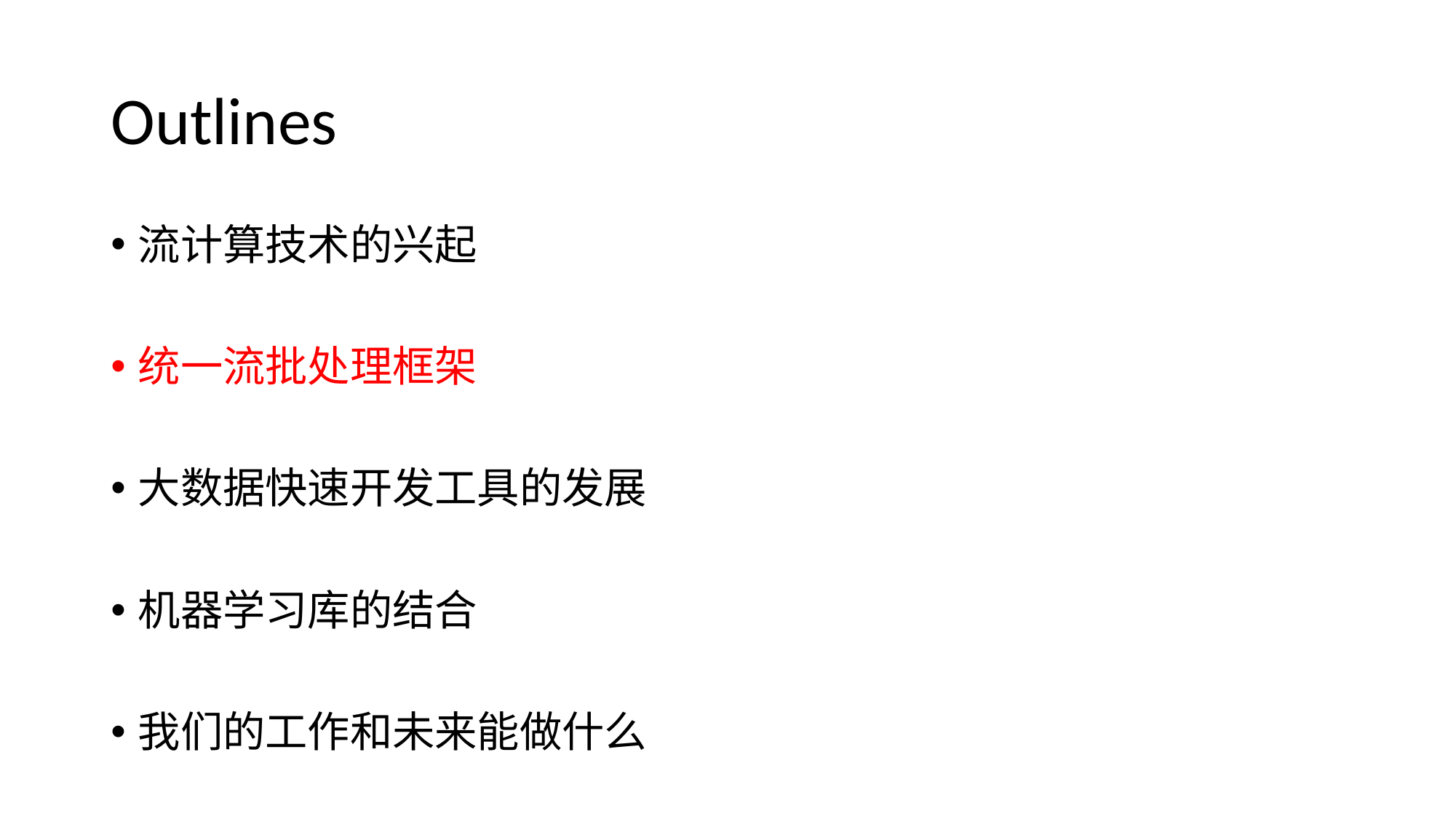

# Outlines
流计算技术的兴起

统一流批处理框架

大数据快速开发工具的发展

机器学习库的结合

我们的工作和未来能做什么